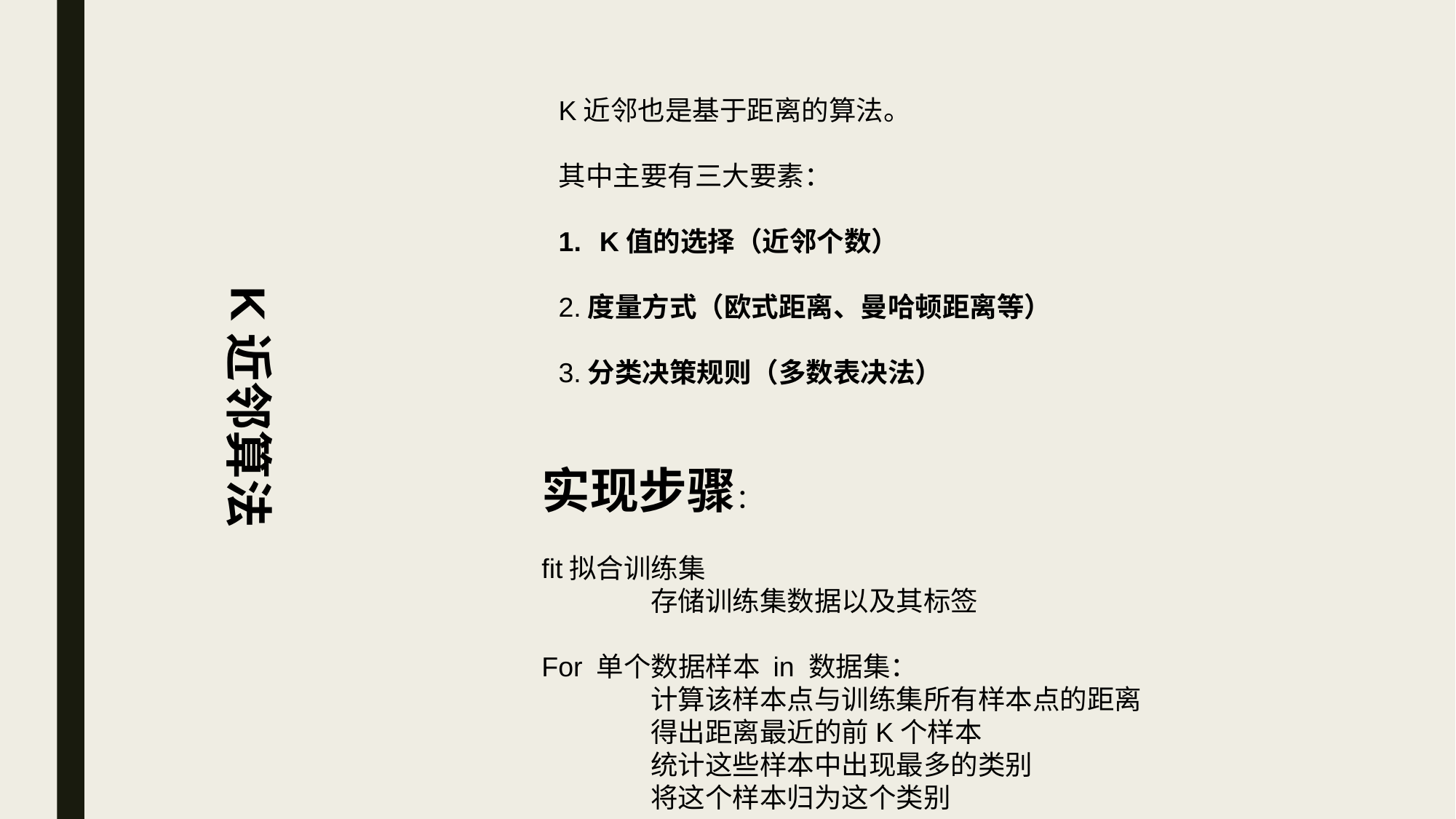

K近邻算法
K近邻也是基于距离的算法。

其中主要有三大要素：

K值的选择（近邻个数）

2.度量方式（欧式距离、曼哈顿距离等）

3.分类决策规则（多数表决法）
实现步骤：

fit拟合训练集
	存储训练集数据以及其标签

For 单个数据样本 in 数据集：
	计算该样本点与训练集所有样本点的距离
	得出距离最近的前K个样本
	统计这些样本中出现最多的类别
	将这个样本归为这个类别